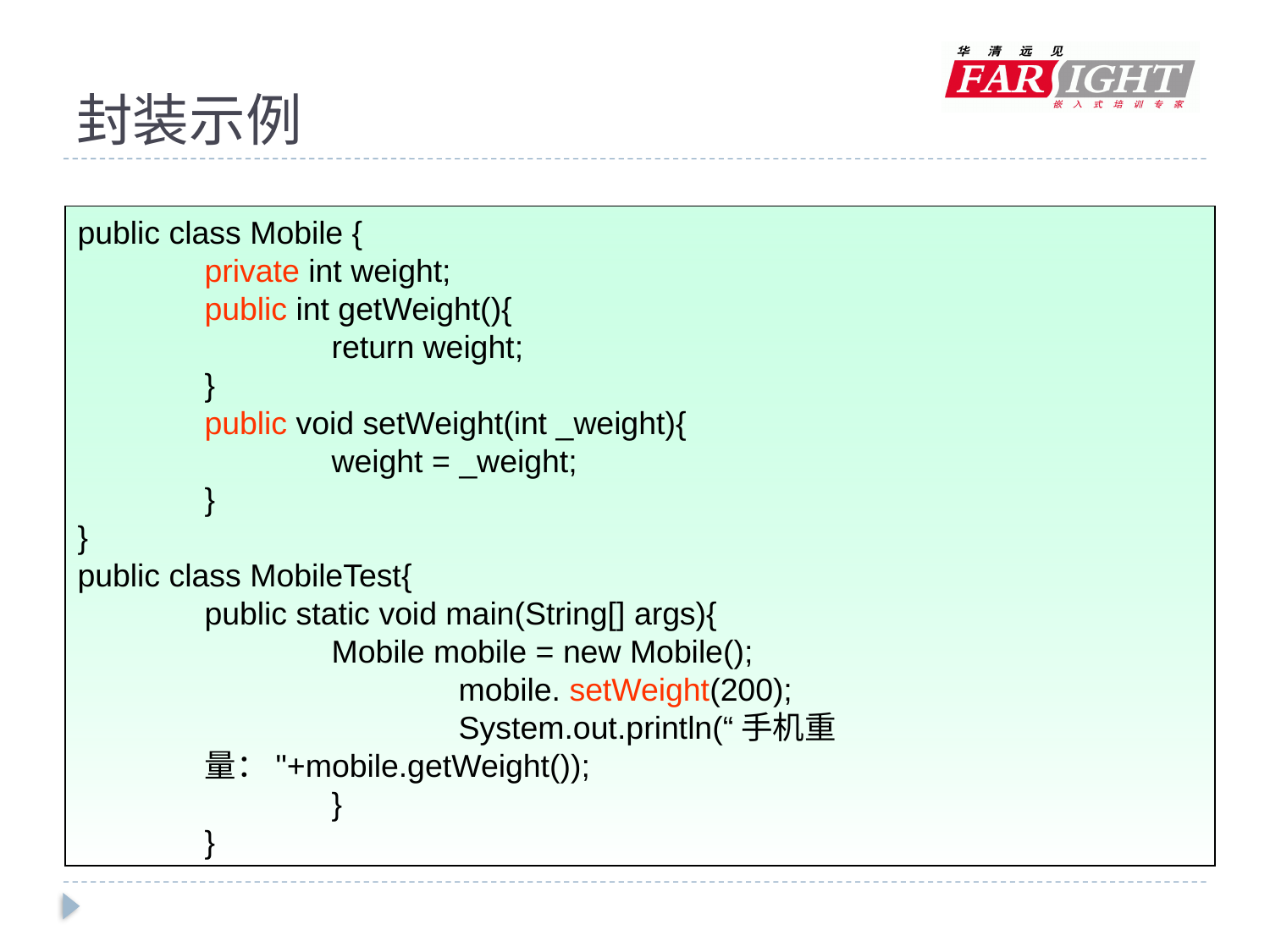

# 封装示例
public class Mobile {
	private int weight;
	public int getWeight(){
		return weight;
	}
	public void setWeight(int _weight){
		weight = _weight;
	}
}
public class MobileTest{
public static void main(String[] args){
	Mobile mobile = new Mobile();
		mobile. setWeight(200);
		System.out.println(“手机重量："+mobile.getWeight());
	}
}